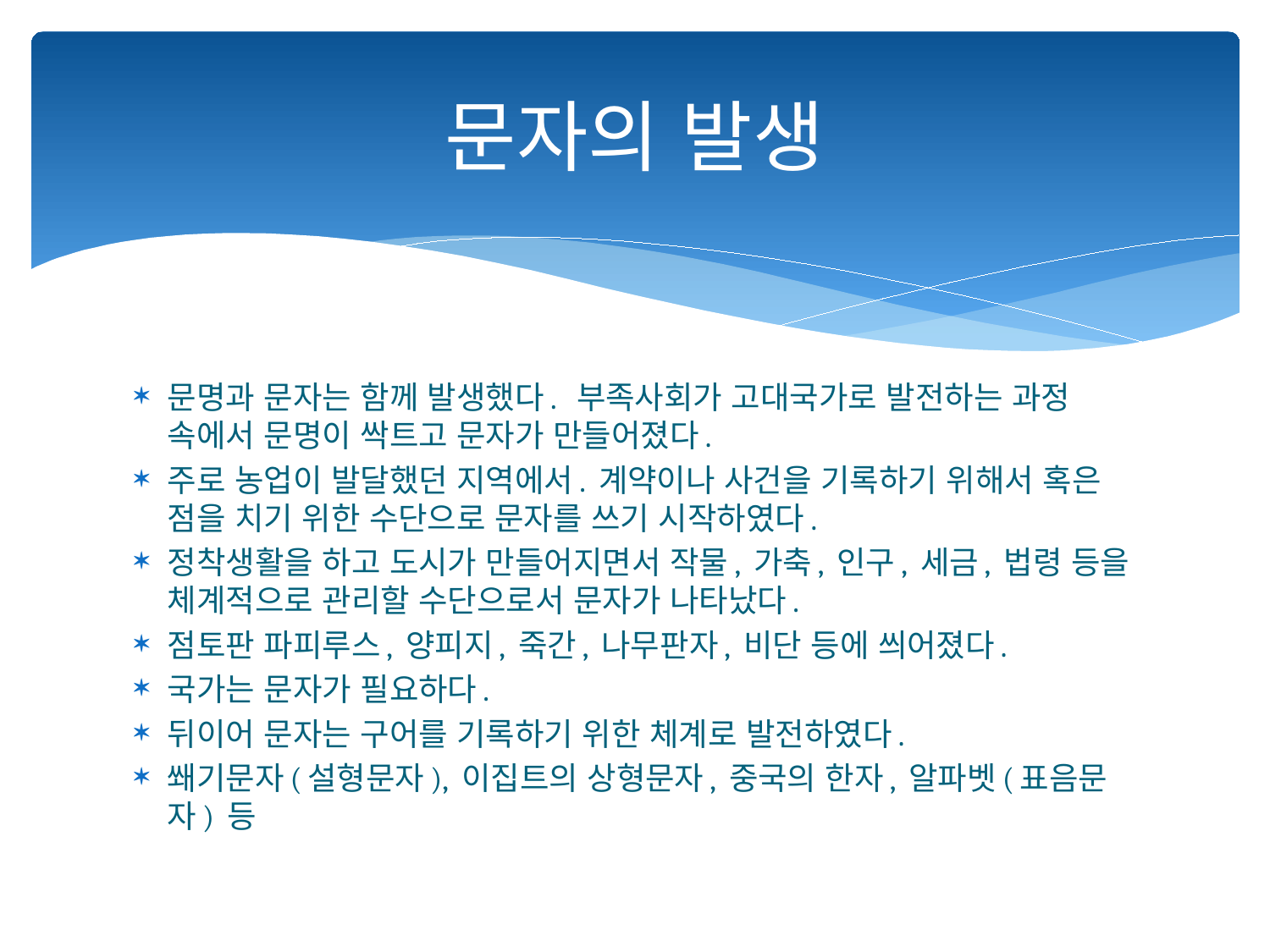

# 문자의 발생
문명과 문자는 함께 발생했다.  부족사회가 고대국가로 발전하는 과정 속에서 문명이 싹트고 문자가 만들어졌다.
주로 농업이 발달했던 지역에서. 계약이나 사건을 기록하기 위해서 혹은 점을 치기 위한 수단으로 문자를 쓰기 시작하였다.
정착생활을 하고 도시가 만들어지면서 작물, 가축, 인구, 세금, 법령 등을 체계적으로 관리할 수단으로서 문자가 나타났다.
점토판 파피루스, 양피지, 죽간, 나무판자, 비단 등에 씌어졌다.
국가는 문자가 필요하다.
뒤이어 문자는 구어를 기록하기 위한 체계로 발전하였다.
쐐기문자(설형문자), 이집트의 상형문자, 중국의 한자, 알파벳(표음문자) 등